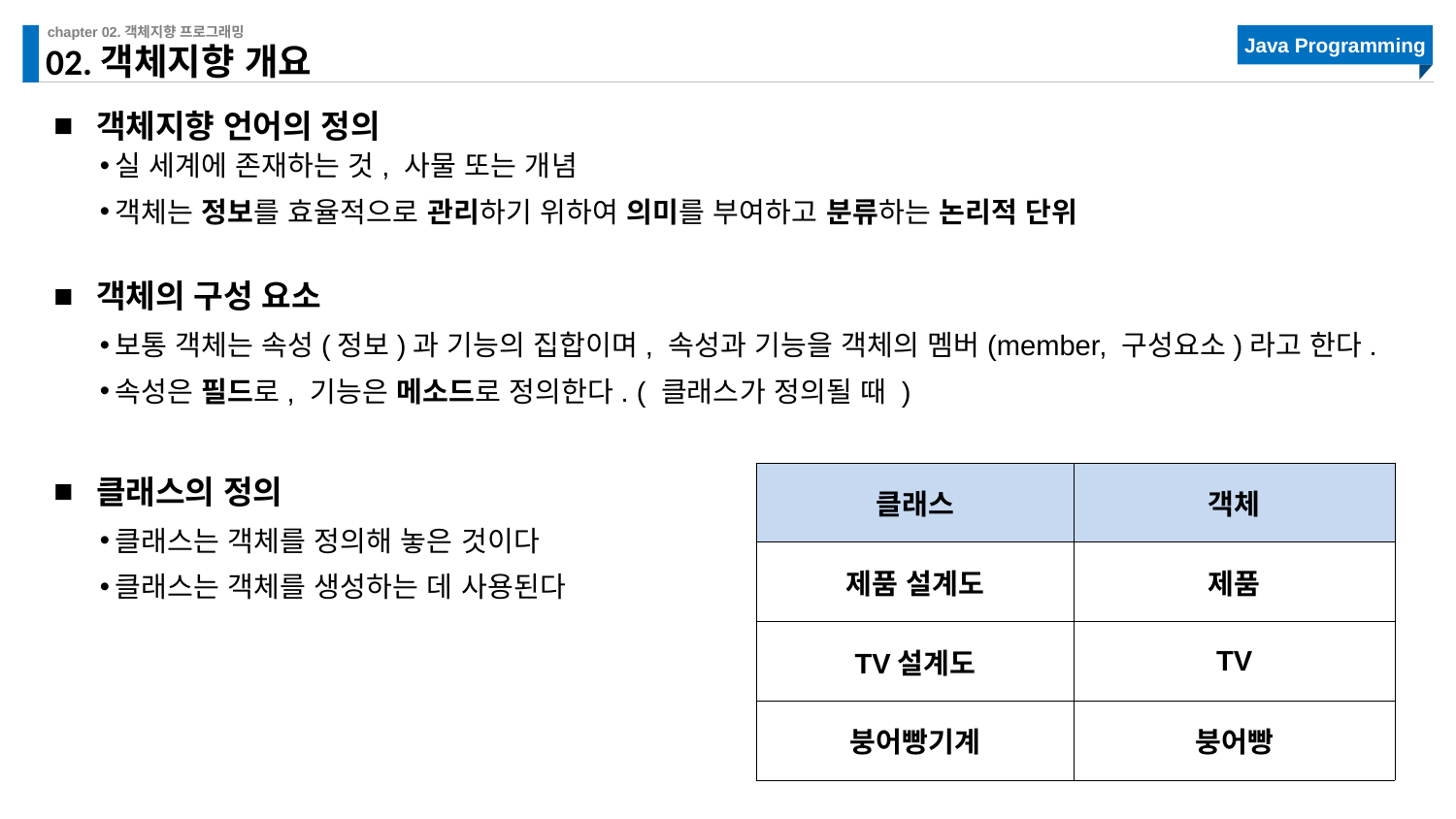

# 02.객체지향 개요
객체지향 언어의 정의
실 세계에 존재하는 것, 사물 또는 개념
객체는 정보를 효율적으로 관리하기 위하여 의미를 부여하고 분류하는 논리적 단위
객체의 구성 요소
보통 객체는 속성(정보)과 기능의 집합이며, 속성과 기능을 객체의 멤버(member, 구성요소)라고 한다.
속성은 필드로, 기능은 메소드로 정의한다. ( 클래스가 정의될 때 )
| 클래스 | 객체 |
| --- | --- |
| 제품 설계도 | 제품 |
| TV설계도 | TV |
| 붕어빵기계 | 붕어빵 |
클래스의 정의
클래스는 객체를 정의해 놓은 것이다
클래스는 객체를 생성하는 데 사용된다